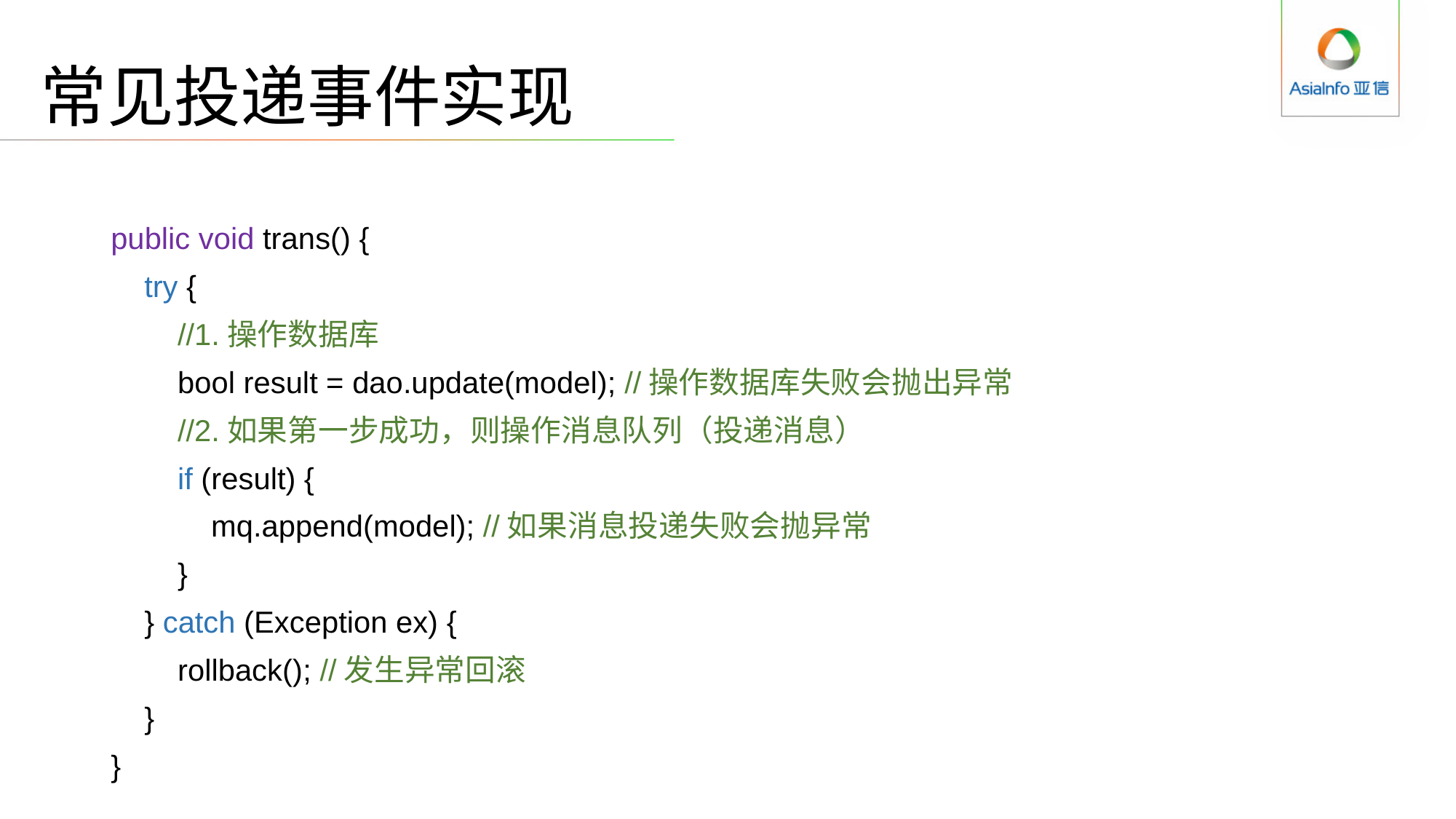

# 常见投递事件实现
public void trans() {
    try {
        //1.操作数据库
        bool result = dao.update(model); //操作数据库失败会抛出异常
        //2.如果第一步成功，则操作消息队列（投递消息）
        if (result) {
            mq.append(model); //如果消息投递失败会抛异常
        }
    } catch (Exception ex) {
        rollback(); //发生异常回滚
    }
}